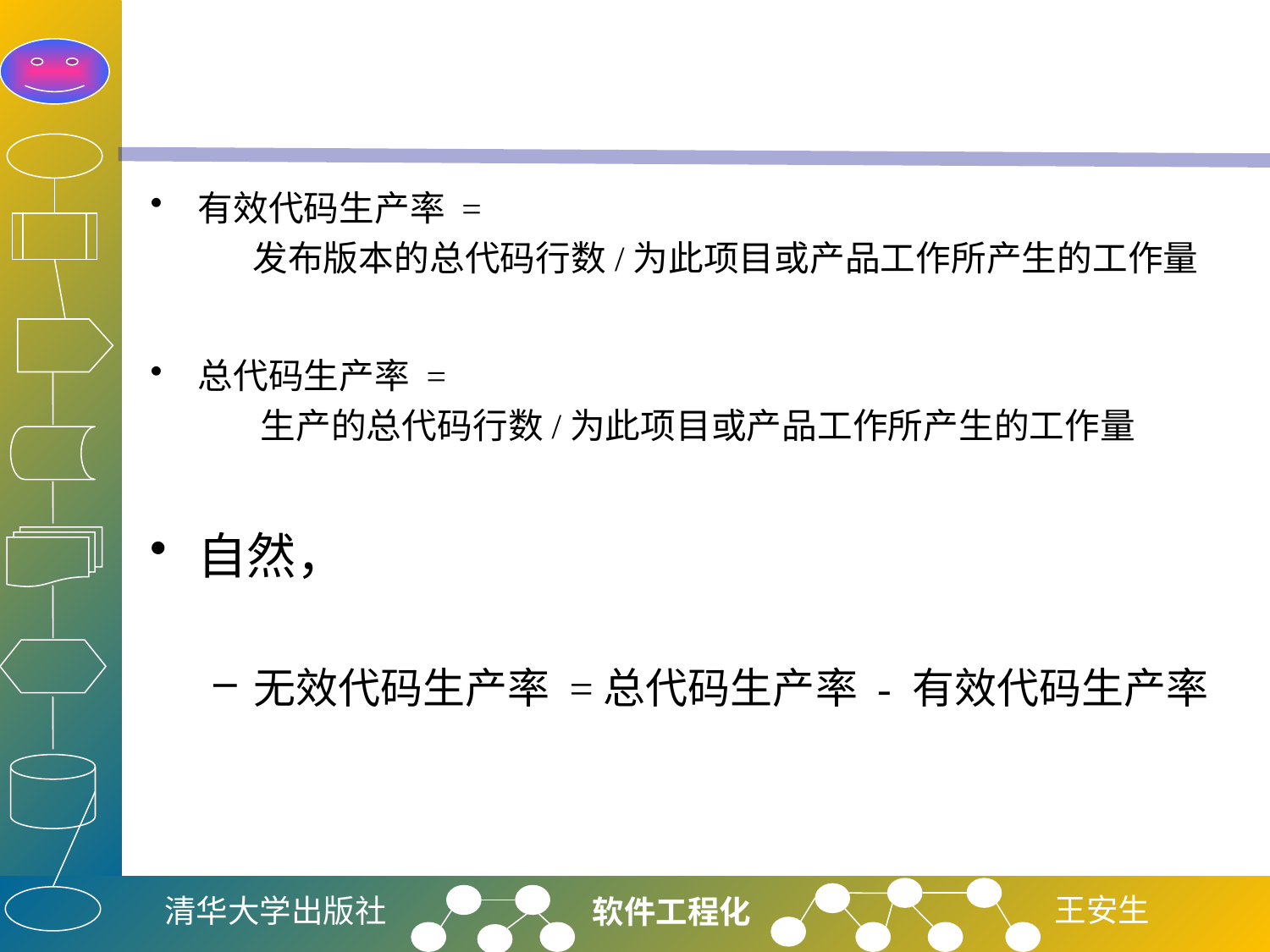

#
有效代码生产率 =
            发布版本的总代码行数/为此项目或产品工作所产生的工作量

总代码生产率 =
             生产的总代码行数/为此项目或产品工作所产生的工作量

自然，

无效代码生产率 =总代码生产率 - 有效代码生产率